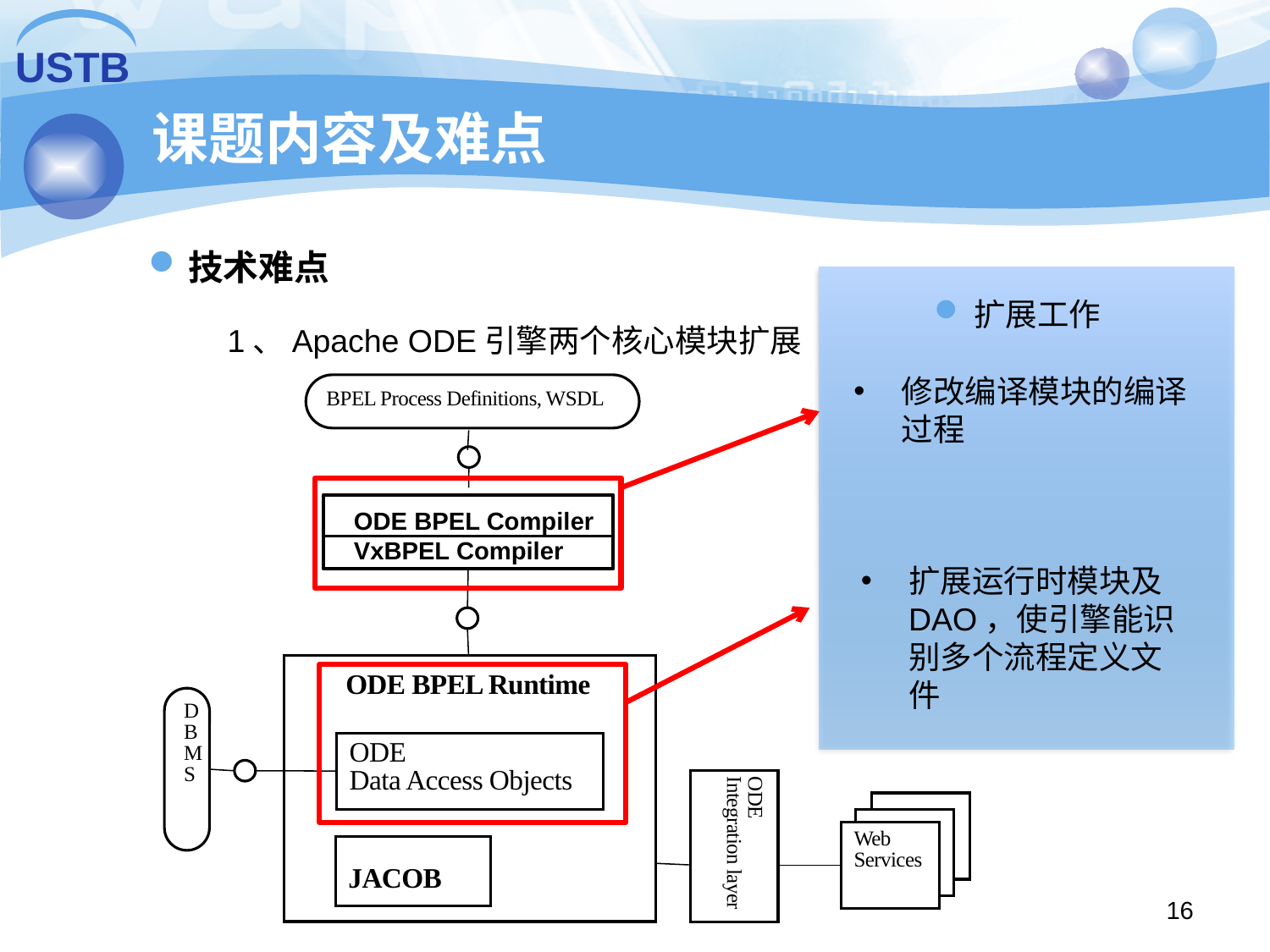

USTB
# 课题内容及难点

技术难点

扩展工作
1、Apache ODE引擎两个核心模块扩展
修改编译模块的编译过程

BPEL Process Definitions, WSDL

ODE BPEL Compiler
VxBPEL Compiler
扩展运行时模块及DAO，使引擎能识别多个流程定义文件

ODE BPEL Runtime
ODE
Data Access Objects
DBMS

ODE
Integration layer

Web
Services
JACOB
16